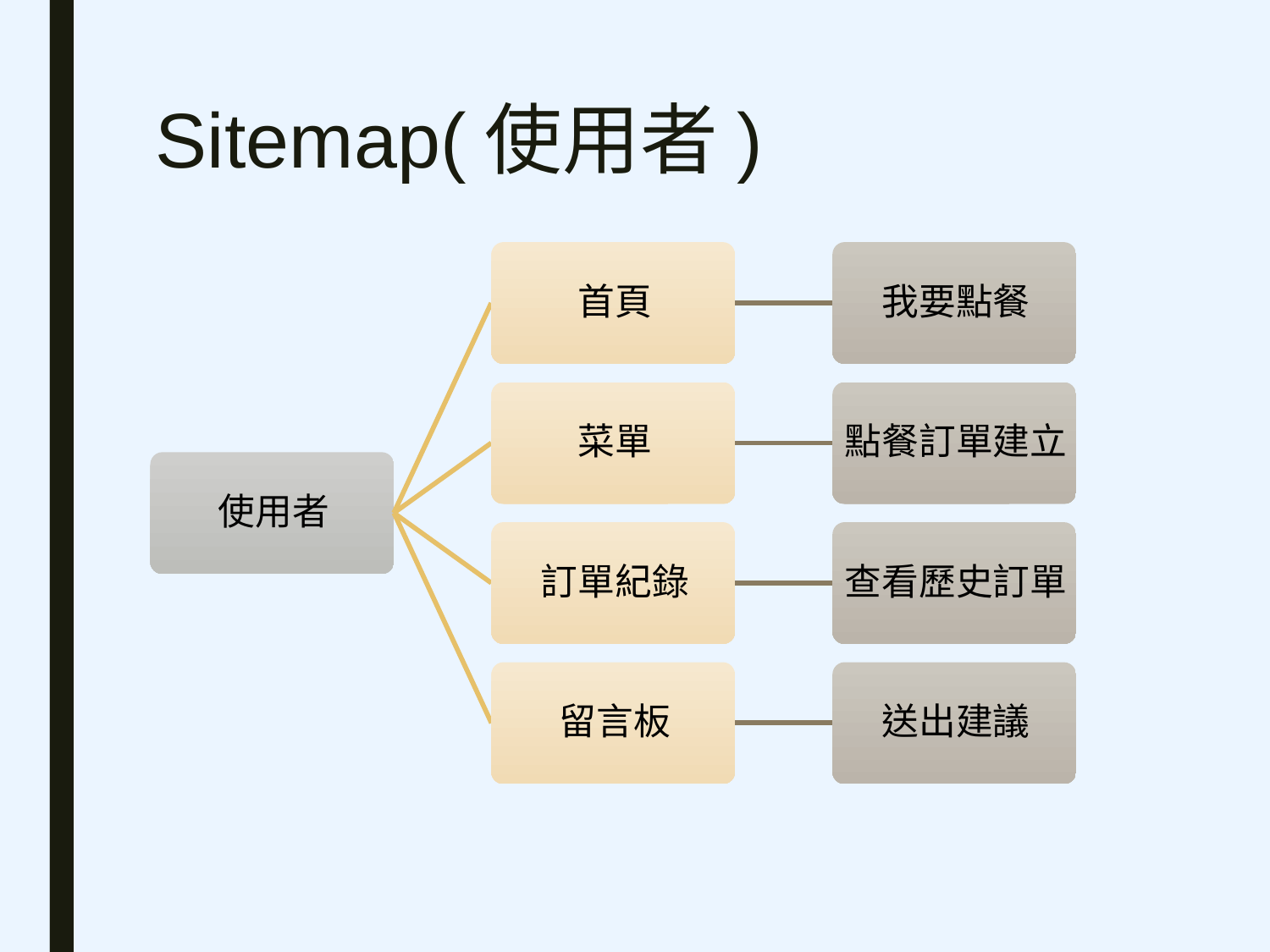

# Sitemap(使用者)
使用者

首頁

我要點餐

菜單

點餐訂單建立

訂單紀錄

查看歷史訂單

留言板

送出建議